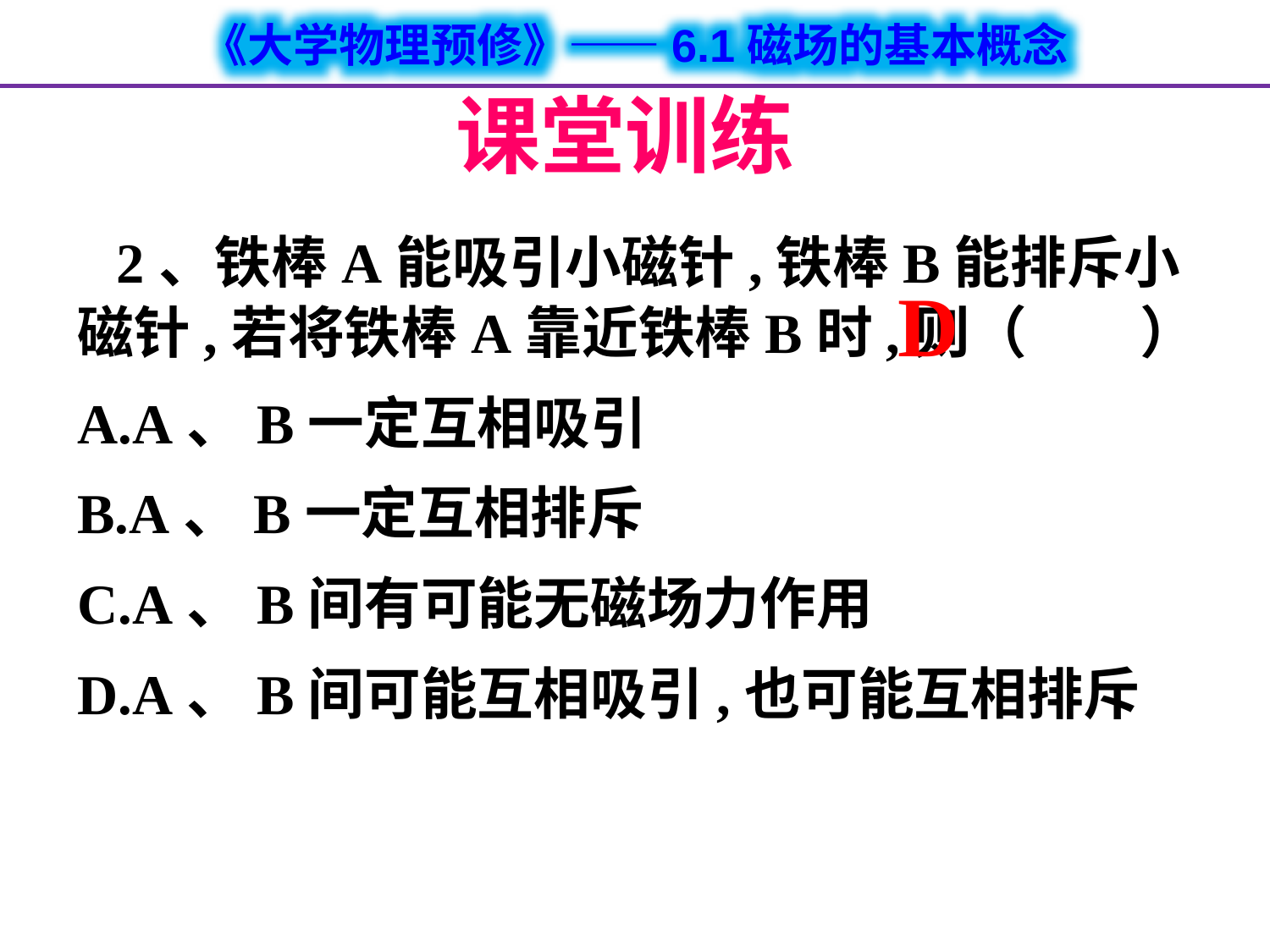

课堂训练
  2、铁棒A能吸引小磁针,铁棒B能排斥小磁针,若将铁棒A靠近铁棒B时,则（　　）
A.A、B一定互相吸引
B.A、B一定互相排斥
C.A、B间有可能无磁场力作用
D.A、B间可能互相吸引,也可能互相排斥
D